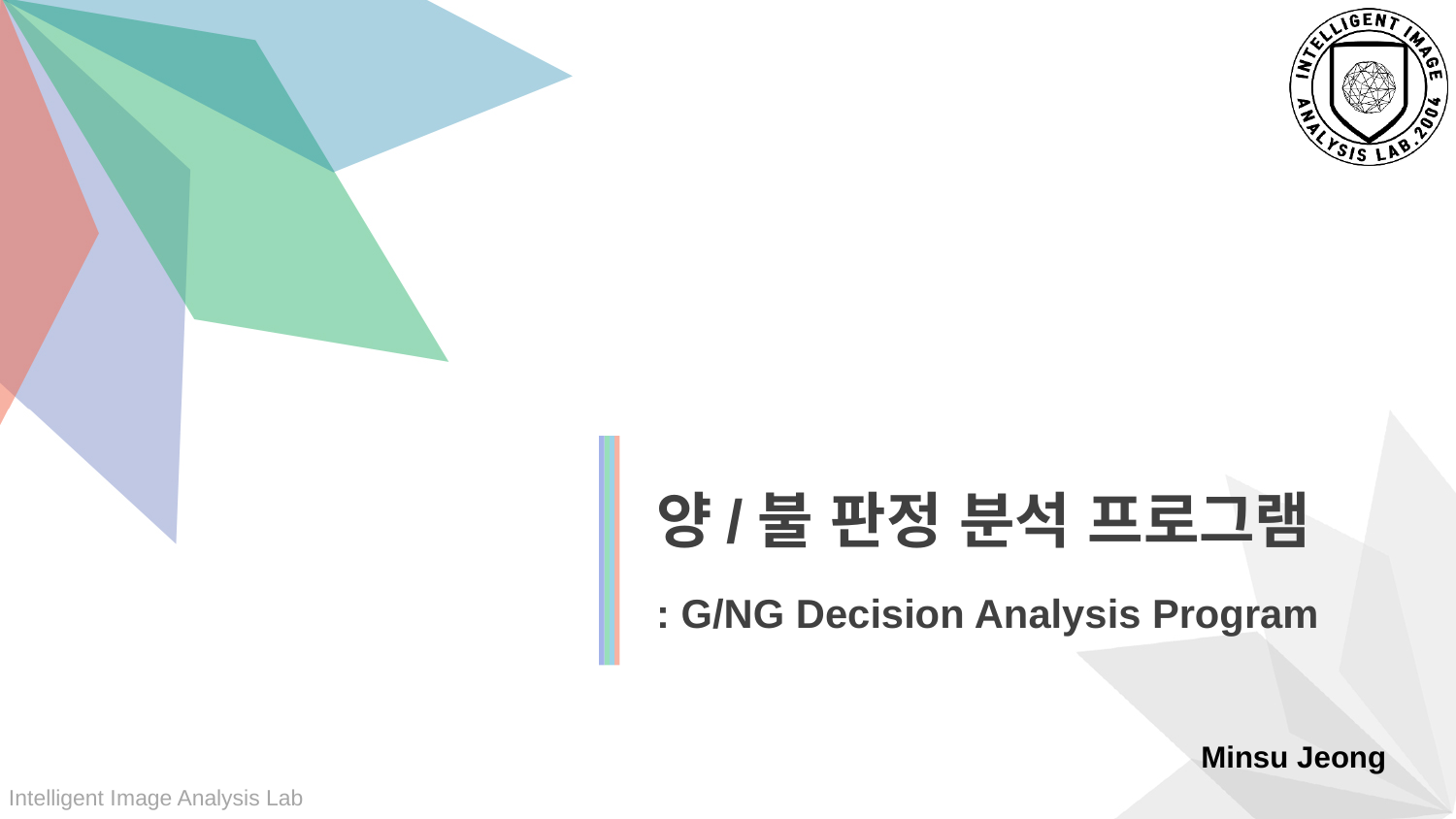

양/불 판정 분석 프로그램
: G/NG Decision Analysis Program
Minsu Jeong